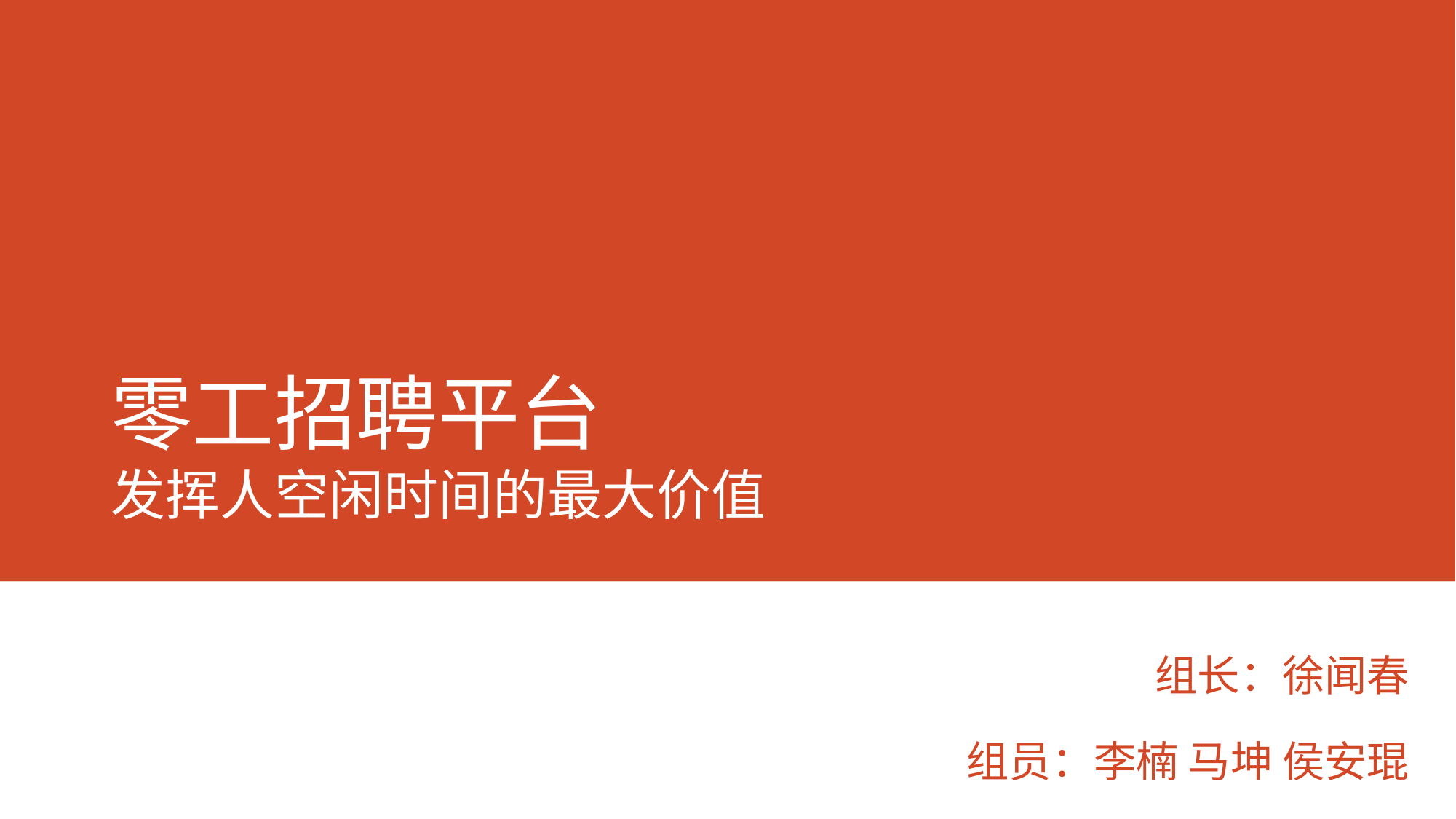

# 零工招聘平台 发挥人空闲时间的最大价值
组长：徐闻春
组员：李楠 马坤 侯安琨